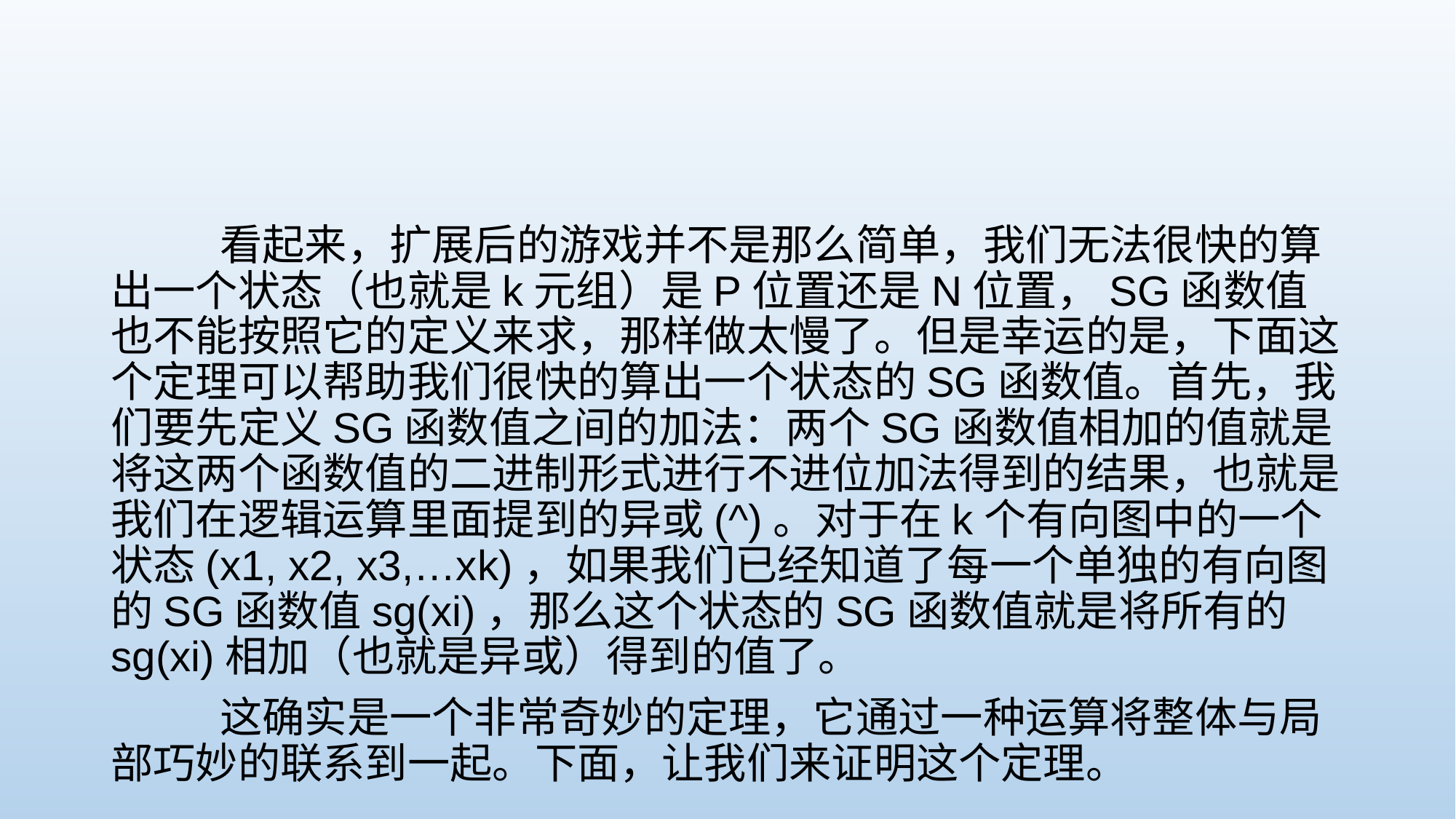

看起来，扩展后的游戏并不是那么简单，我们无法很快的算出一个状态（也就是k元组）是P位置还是N位置，SG函数值也不能按照它的定义来求，那样做太慢了。但是幸运的是，下面这个定理可以帮助我们很快的算出一个状态的SG函数值。首先，我们要先定义SG函数值之间的加法：两个SG函数值相加的值就是将这两个函数值的二进制形式进行不进位加法得到的结果，也就是我们在逻辑运算里面提到的异或(^)。对于在k个有向图中的一个状态(x1, x2, x3,…xk)，如果我们已经知道了每一个单独的有向图的SG函数值sg(xi)，那么这个状态的SG函数值就是将所有的sg(xi)相加（也就是异或）得到的值了。
	这确实是一个非常奇妙的定理，它通过一种运算将整体与局部巧妙的联系到一起。下面，让我们来证明这个定理。